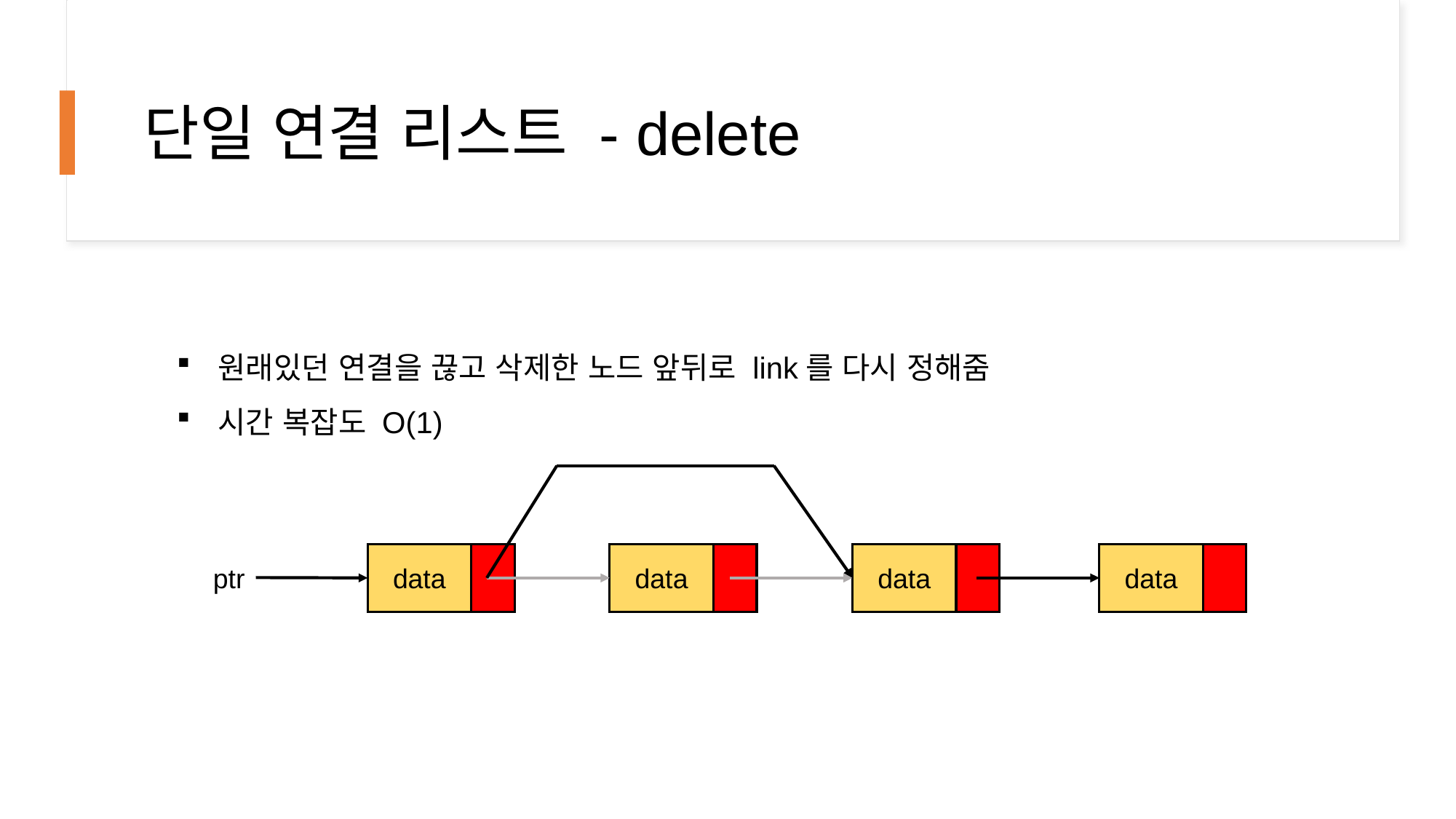

# 단일 연결 리스트 - delete

원래있던 연결을 끊고 삭제한 노드 앞뒤로 link를 다시 정해줌
시간 복잡도 O(1)
data

data

data

data

ptr